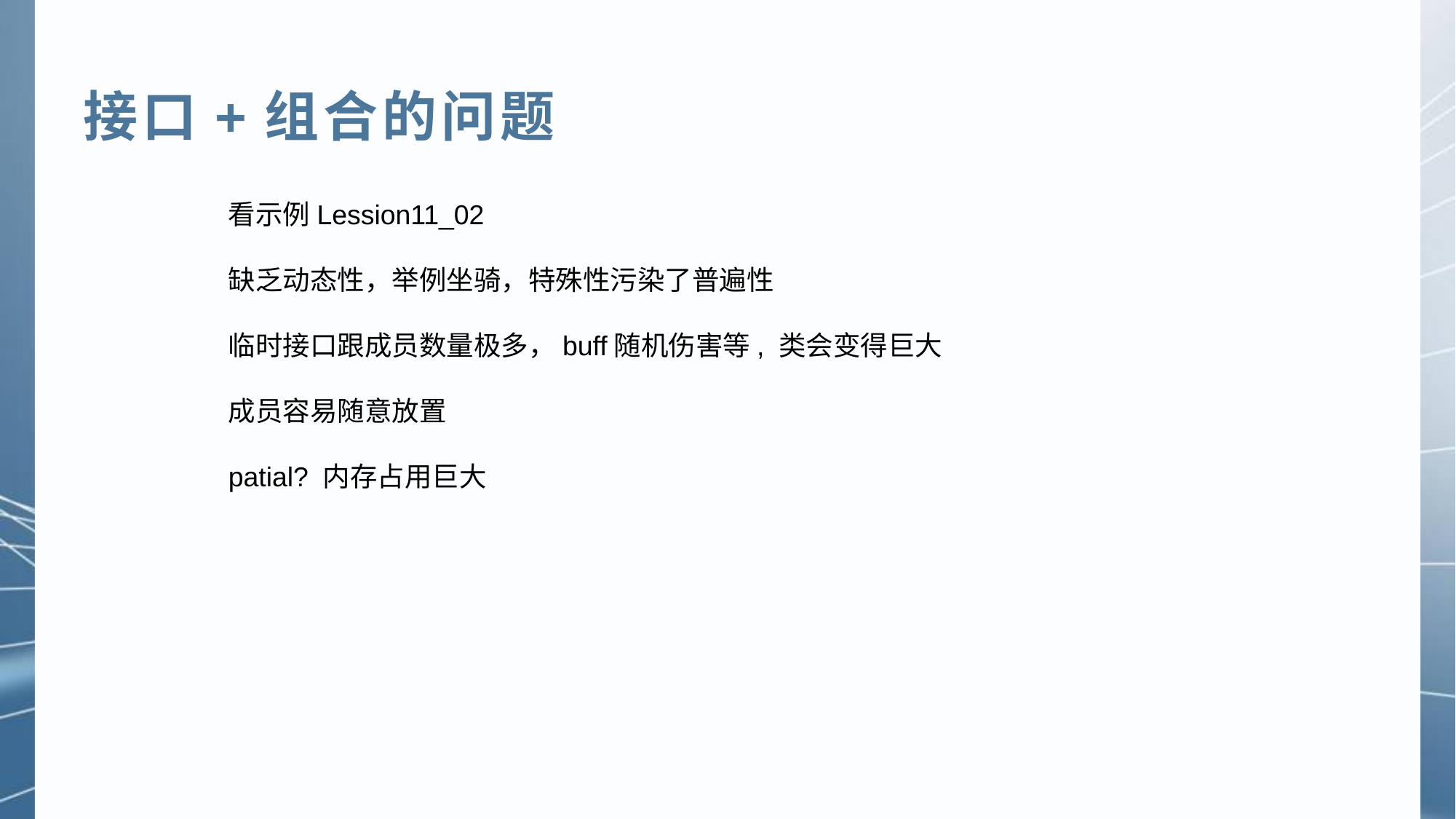

接口+组合的问题
看示例Lession11_02

缺乏动态性，举例坐骑，特殊性污染了普遍性

临时接口跟成员数量极多，buff随机伤害等, 类会变得巨大

成员容易随意放置

patial? 内存占用巨大